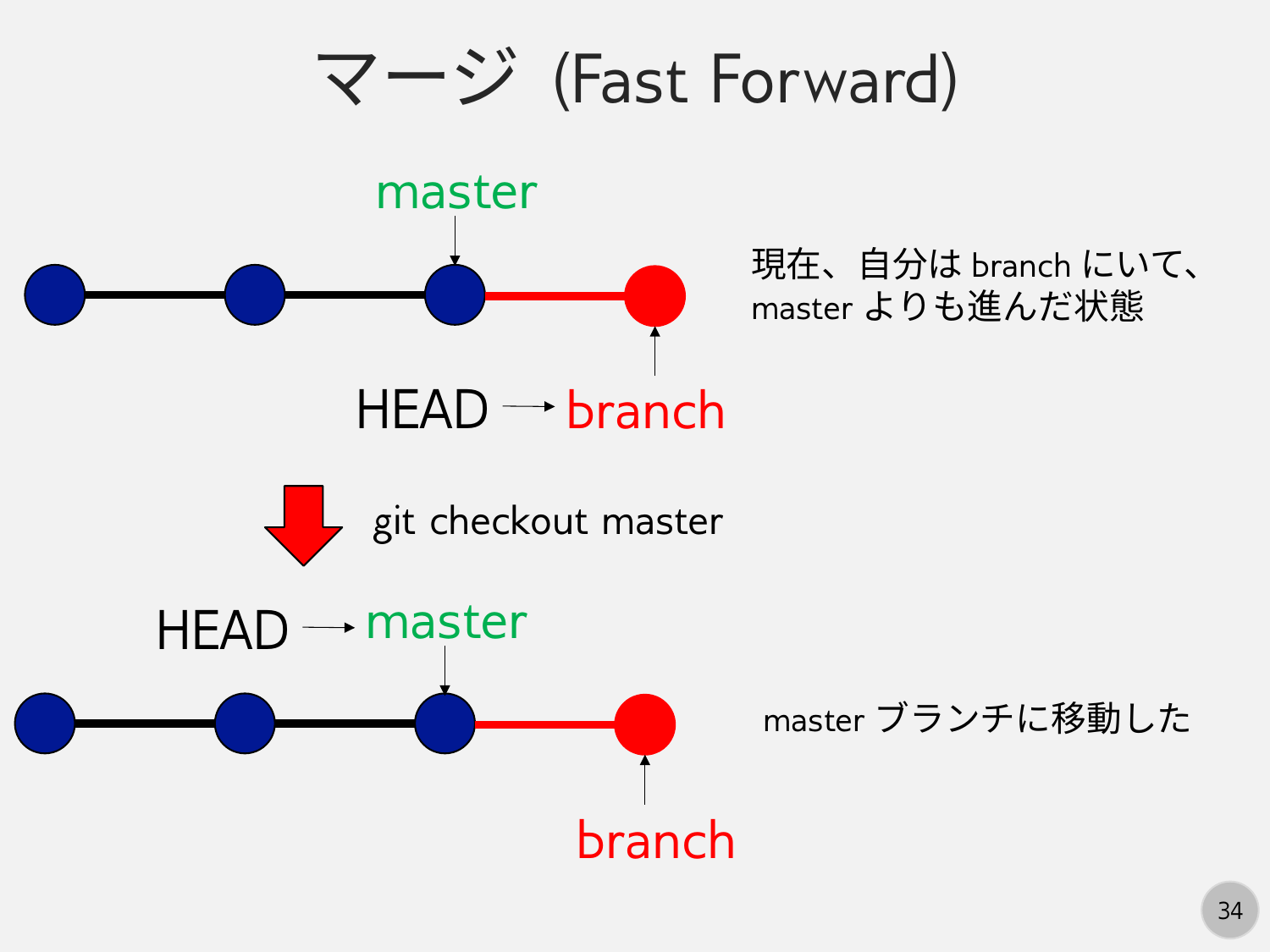

マージ (Fast Forward)
master
現在、自分はbranchにいて、
masterよりも進んだ状態

HEAD
branch
git checkout master

master
HEAD
masterブランチに移動した

branch